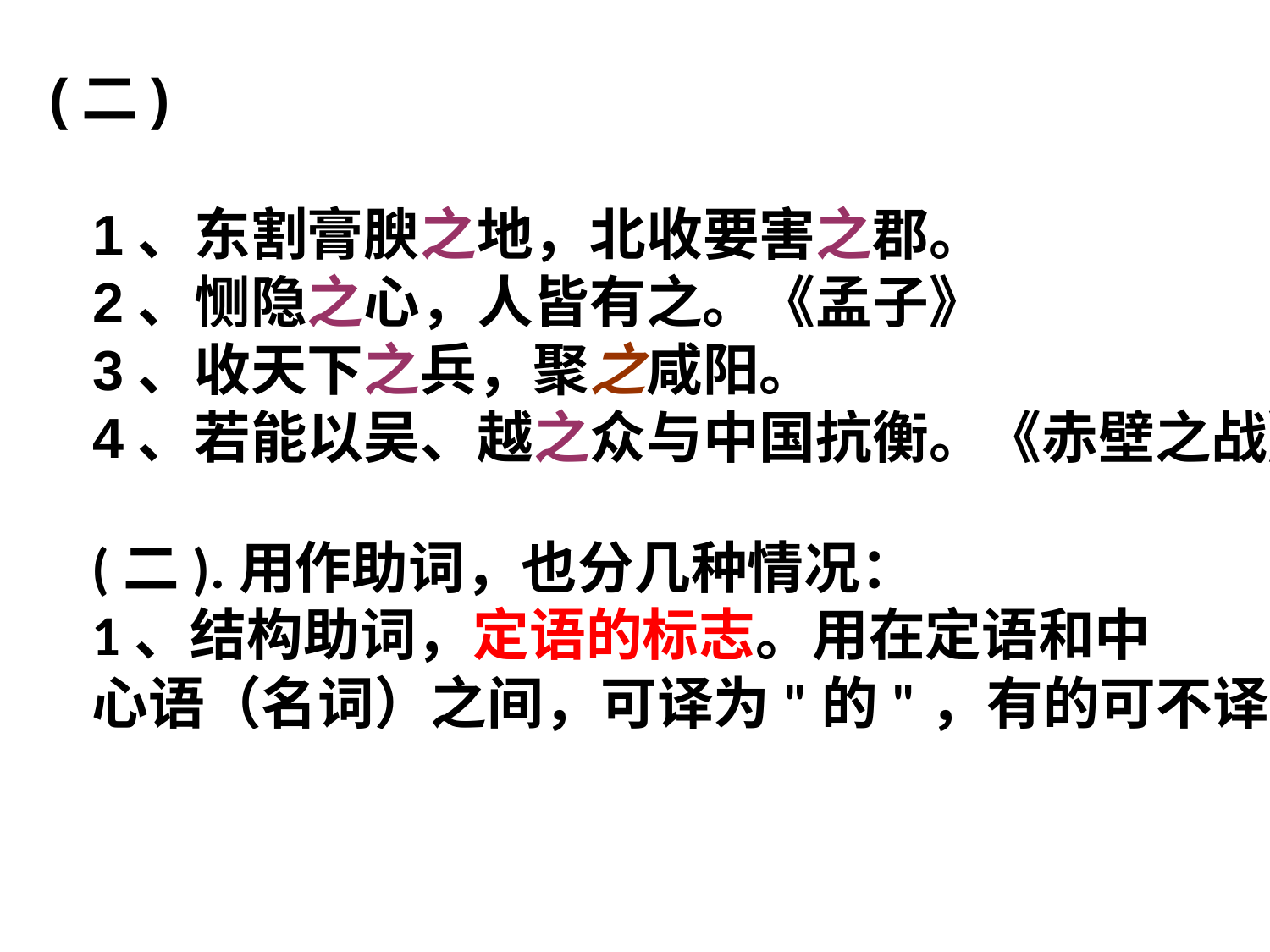

(二)
1、东割膏腴之地，北收要害之郡。
2、恻隐之心，人皆有之。《孟子》
3、收天下之兵，聚之咸阳。
4、若能以吴、越之众与中国抗衡。《赤壁之战》
(二).用作助词，也分几种情况： 
1、结构助词，定语的标志。用在定语和中
心语（名词）之间，可译为"的"，有的可不译。